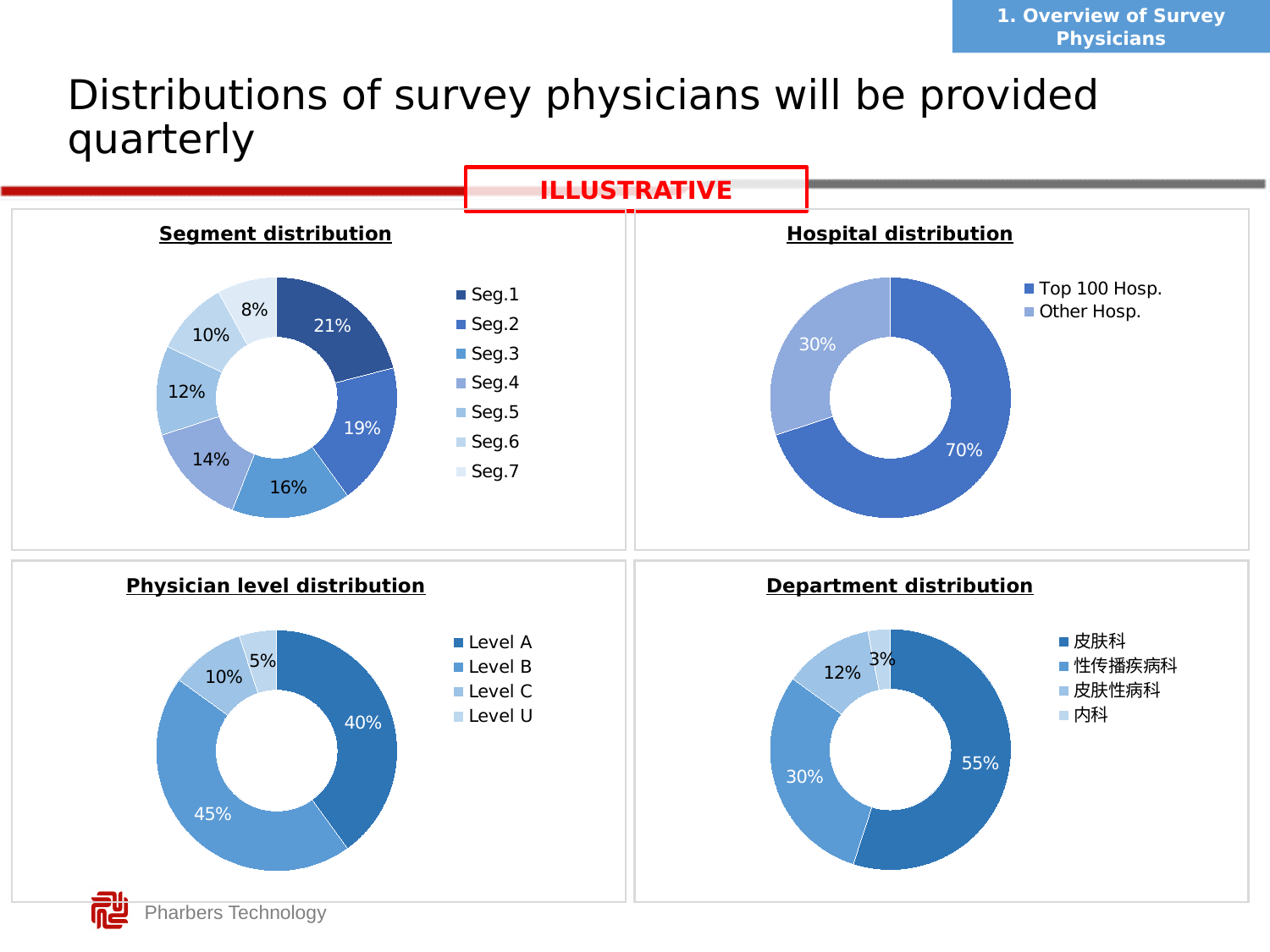

1. Overview of Survey Physicians
# Distributions of survey physicians will be provided quarterly
ILLUSTRATIVE

Segment distribution
Hospital distribution

### Chart

| Category | Ratio |
|---|---|
| Seg.1 | 0.21 |
| Seg.2 | 0.19 |
| Seg.3 | 0.16 |
| Seg.4 | 0.14 |
| Seg.5 | 0.12 |
| Seg.6 | 0.1 |
| Seg.7 | 0.08 |

### Chart

| Category | Ratio |
|---|---|
| Top 100 Hosp. | 0.7 |
| Other Hosp. | 0.3 |

Physician level distribution
Department distribution

### Chart

| Category | Ratio |
|---|---|
| 皮肤科 | 0.55 |
| 性传播疾病科 | 0.3 |
| 皮肤性病科 | 0.12 |
| 内科 | 0.03 |

### Chart

| Category | Ratio |
|---|---|
| Level A | 0.4 |
| Level B | 0.45 |
| Level C | 0.1 |
| Level U | 0.05 |